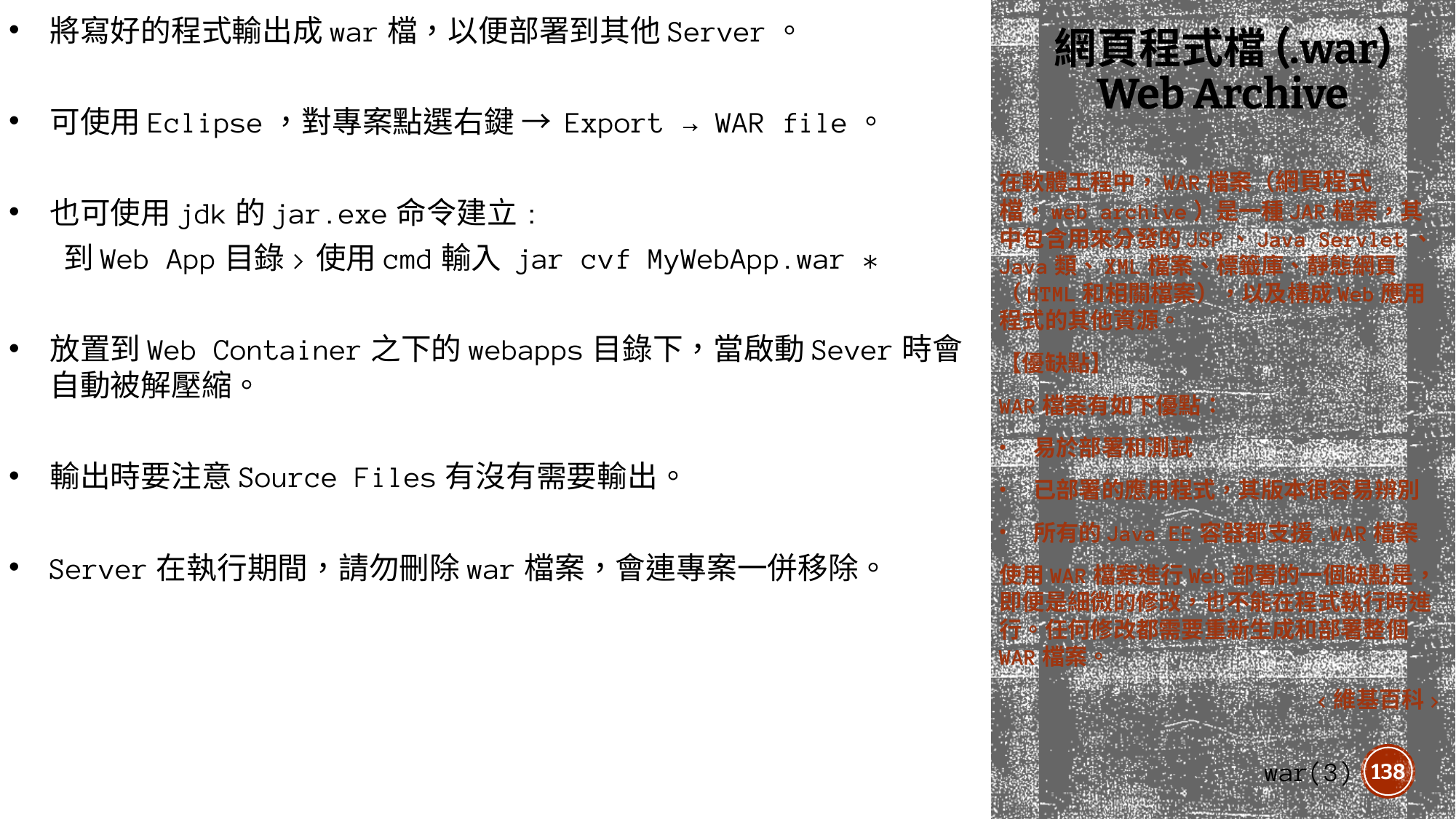

將寫好的程式輸出成war檔，以便部署到其他Server。

可使用Eclipse，對專案點選右鍵 → Export → WAR file。

也可使用jdk的jar.exe命令建立:
到Web App目錄>使用cmd輸入 jar cvf MyWebApp.war *

放置到Web Container之下的webapps目錄下，當啟動Sever時會自動被解壓縮。

輸出時要注意Source Files有沒有需要輸出。

Server在執行期間，請勿刪除war檔案，會連專案一併移除。
網頁程式檔(.war)
Web Archive
在軟體工程中，WAR檔案（網頁程式檔，web archive）是一種JAR檔案，其中包含用來分發的JSP、Java Servlet、Java類、XML檔案、標籤庫、靜態網頁（HTML和相關檔案），以及構成Web應用程式的其他資源。
【優缺點】
WAR檔案有如下優點：
易於部署和測試
已部署的應用程式，其版本很容易辨別
所有的Java EE容器都支援.WAR檔案
使用WAR檔案進行Web部署的一個缺點是，即便是細微的修改，也不能在程式執行時進行。任何修改都需要重新生成和部署整個WAR檔案。
<維基百科>

war(3)
138